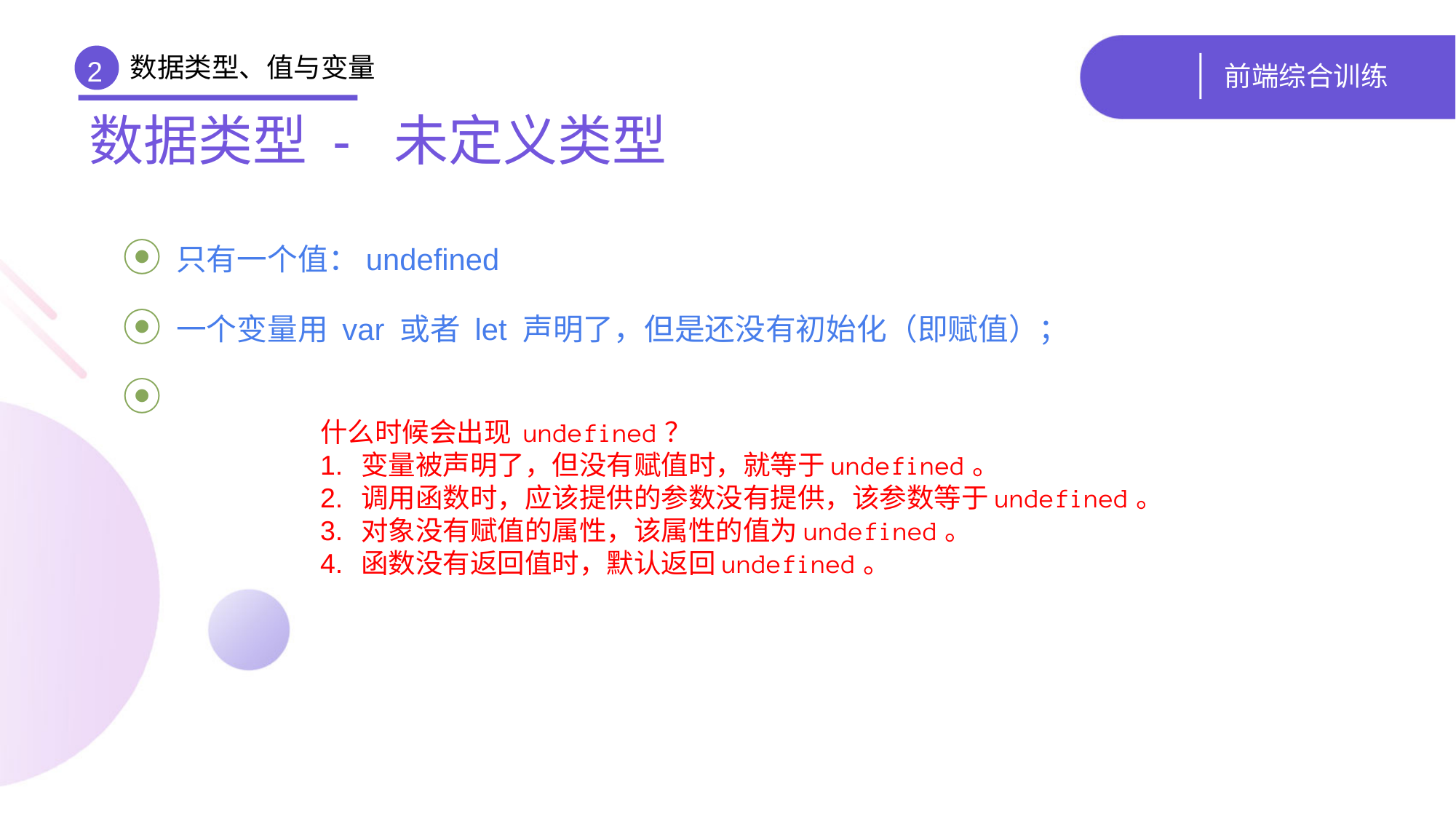

数据类型、值与变量
# 前端综合训练
2
数据类型 -  未定义类型
 只有一个值：undefined
 一个变量用 var 或者 let 声明了，但是还没有初始化（即赋值）；

什么时候会出现 undefined？
变量被声明了，但没有赋值时，就等于undefined。
调用函数时，应该提供的参数没有提供，该参数等于undefined。
对象没有赋值的属性，该属性的值为undefined。
函数没有返回值时，默认返回undefined。